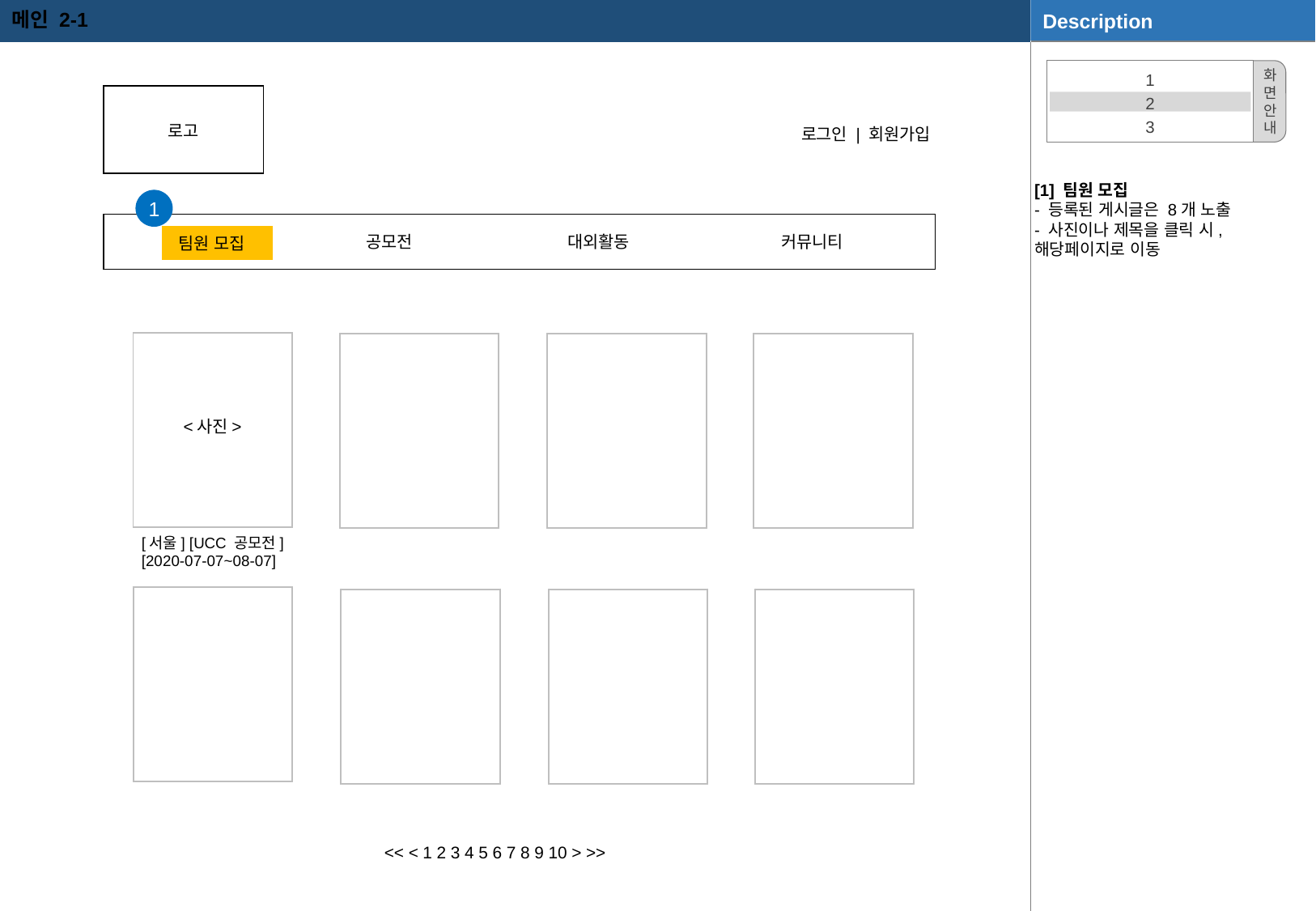

메인 2-1

[1] 팀원 모집
- 등록된 게시글은 8개 노출
- 사진이나 제목을 클릭 시, 해당페이지로 이동

1
2
3
화
면
안
내

로고
로그인 | 회원가입
1

대외활동
커뮤니티
공모전

팀원 모집
|  |
| --- |
|  |
| --- |
|  |
| --- |
|  |
| --- |
<사진>
[서울] [UCC 공모전]
[2020-07-07~08-07]
|  |
| --- |
|  |
| --- |
|  |
| --- |
|  |
| --- |
<< < 1 2 3 4 5 6 7 8 9 10 > >>